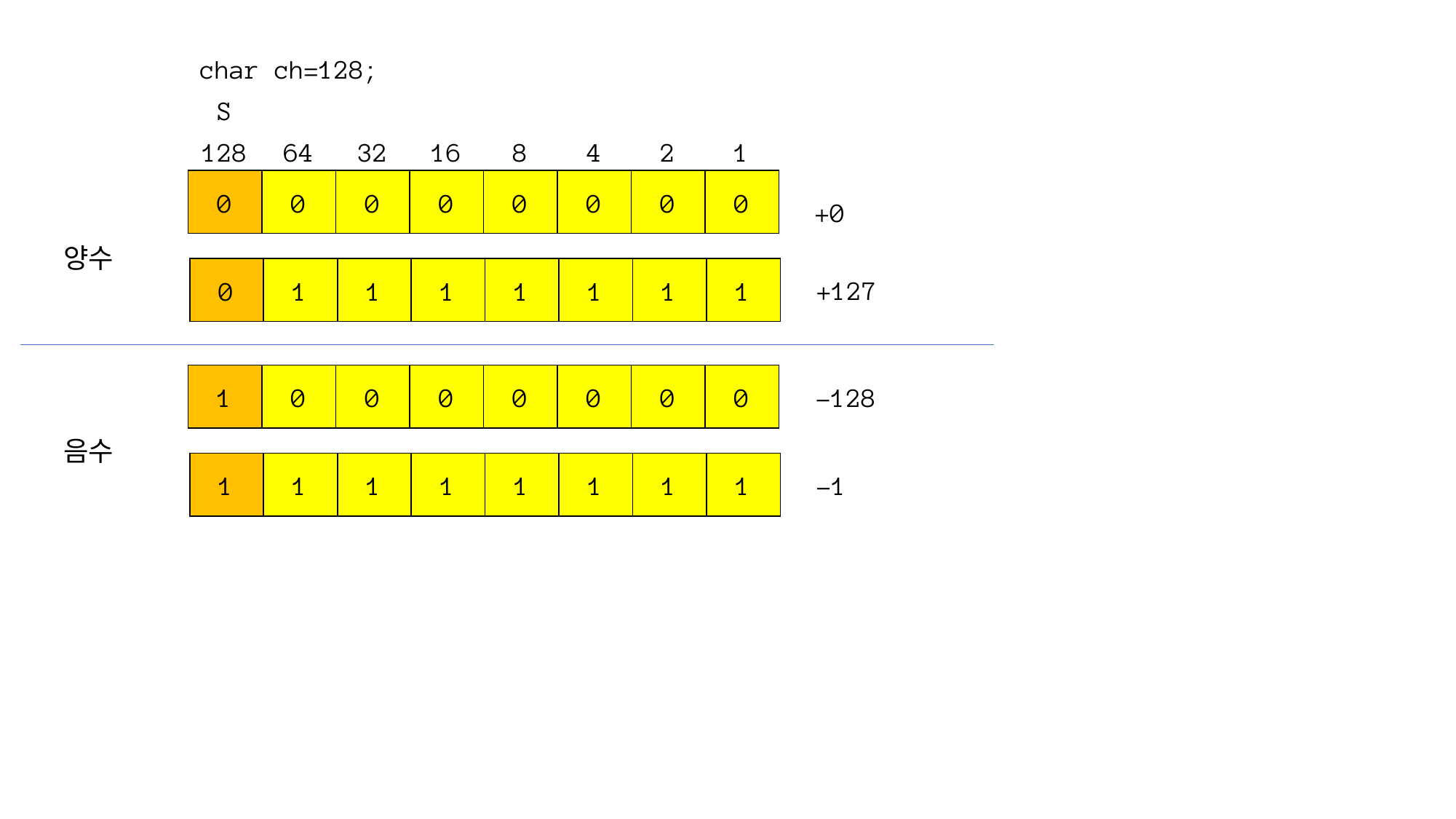

char ch=128;
S
128
64
32
16
8
4
2
1
0
0
0
0
0
0
0
0
+0
양수
0
1
1
1
1
1
1
1
+127
1
0
0
0
0
0
0
0
-128
음수
1
1
1
1
1
1
1
1
-1